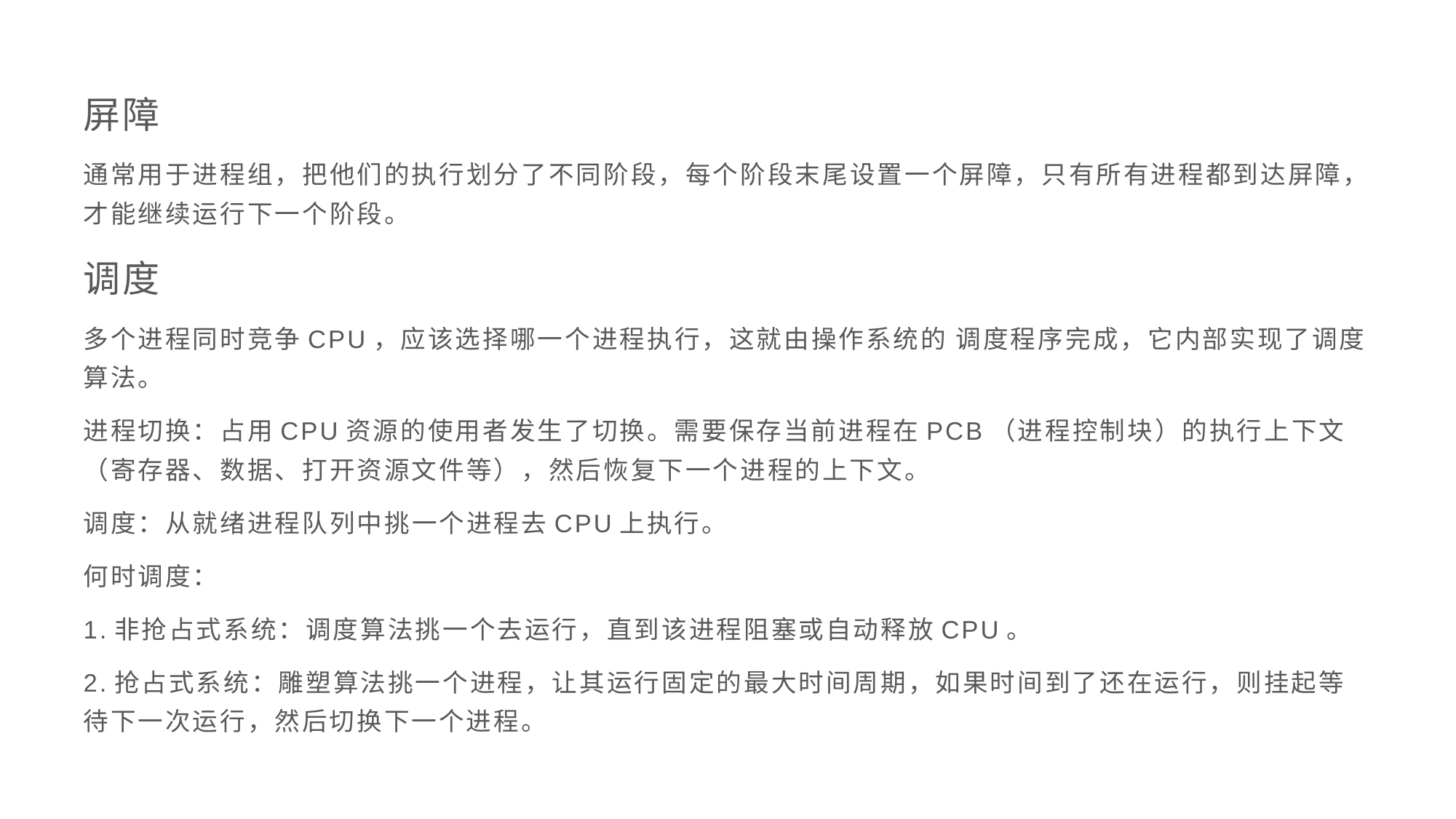

屏障
通常用于进程组，把他们的执行划分了不同阶段，每个阶段末尾设置一个屏障，只有所有进程都到达屏障，才能继续运行下一个阶段。
调度
多个进程同时竞争CPU，应该选择哪一个进程执行，这就由操作系统的 调度程序完成，它内部实现了调度算法。
进程切换：占用CPU资源的使用者发生了切换。需要保存当前进程在PCB（进程控制块）的执行上下文（寄存器、数据、打开资源文件等），然后恢复下一个进程的上下文。
调度：从就绪进程队列中挑一个进程去CPU上执行。
何时调度：
1.非抢占式系统：调度算法挑一个去运行，直到该进程阻塞或自动释放CPU。
2.抢占式系统：雕塑算法挑一个进程，让其运行固定的最大时间周期，如果时间到了还在运行，则挂起等待下一次运行，然后切换下一个进程。